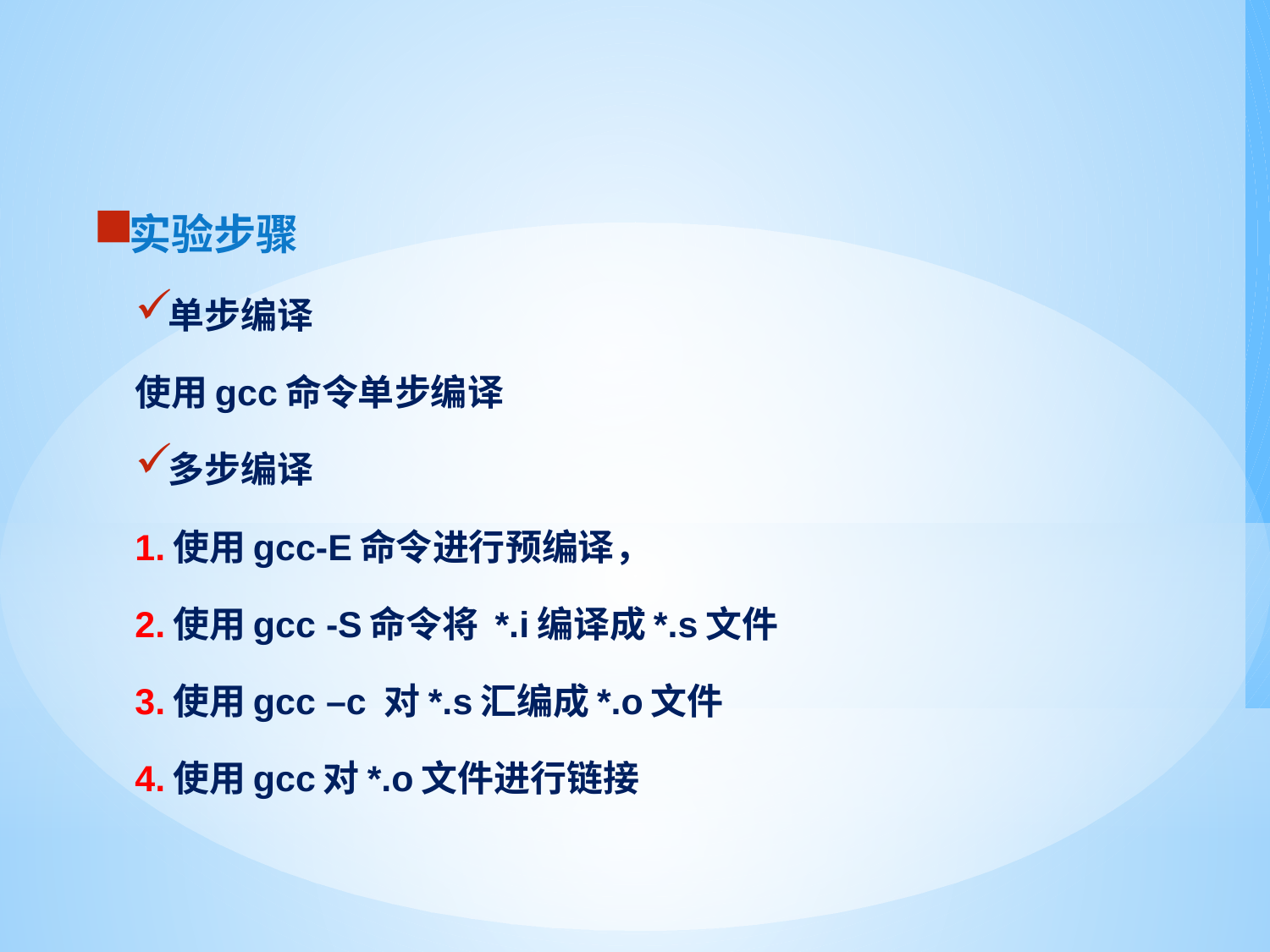

#
实验步骤
单步编译
使用gcc命令单步编译
多步编译
1.使用gcc-E命令进行预编译，
2.使用gcc -S命令将 *.i编译成*.s文件
3.使用gcc –c 对*.s汇编成*.o文件
4.使用gcc对*.o文件进行链接